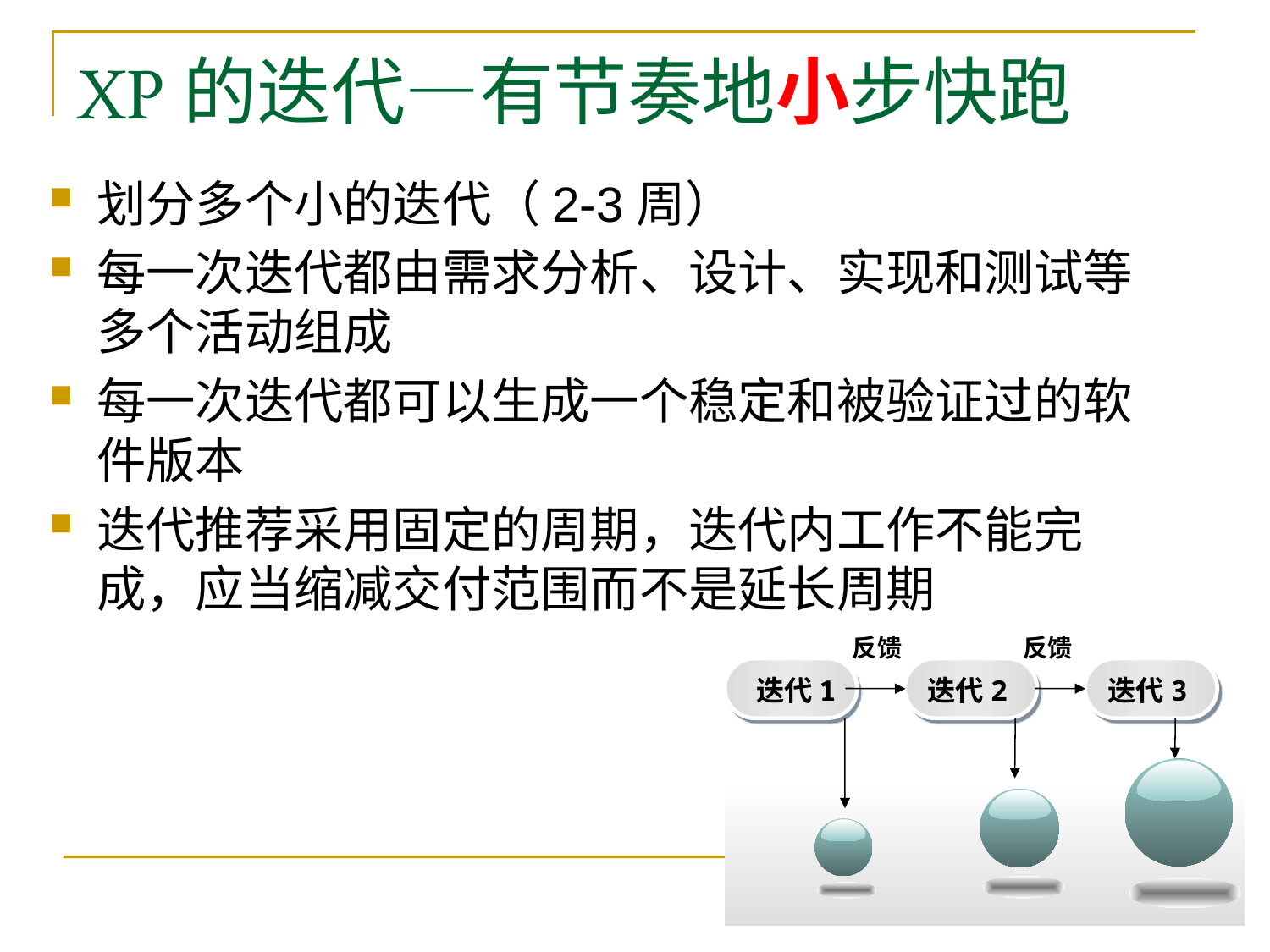

# XP的迭代—有节奏地小步快跑
划分多个小的迭代（2-3周）
每一次迭代都由需求分析、设计、实现和测试等多个活动组成
每一次迭代都可以生成一个稳定和被验证过的软件版本
迭代推荐采用固定的周期，迭代内工作不能完成，应当缩减交付范围而不是延长周期
反馈
反馈

迭代1
迭代2
迭代3

15